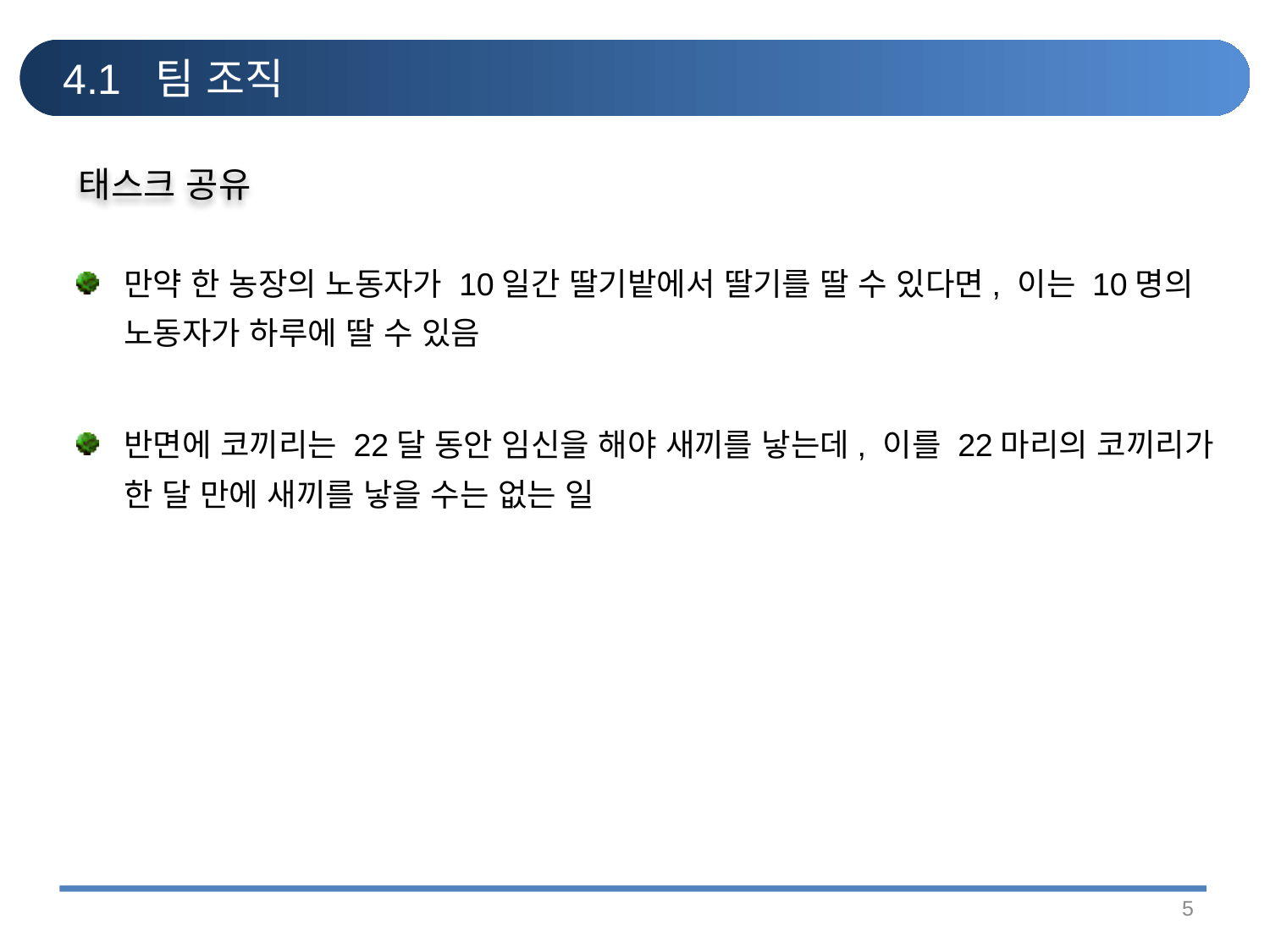

# 4.1  팀 조직
태스크 공유
만약 한 농장의 노동자가 10일간 딸기밭에서 딸기를 딸 수 있다면, 이는 10명의 노동자가 하루에 딸 수 있음

반면에 코끼리는 22달 동안 임신을 해야 새끼를 낳는데, 이를 22마리의 코끼리가 한 달 만에 새끼를 낳을 수는 없는 일
5